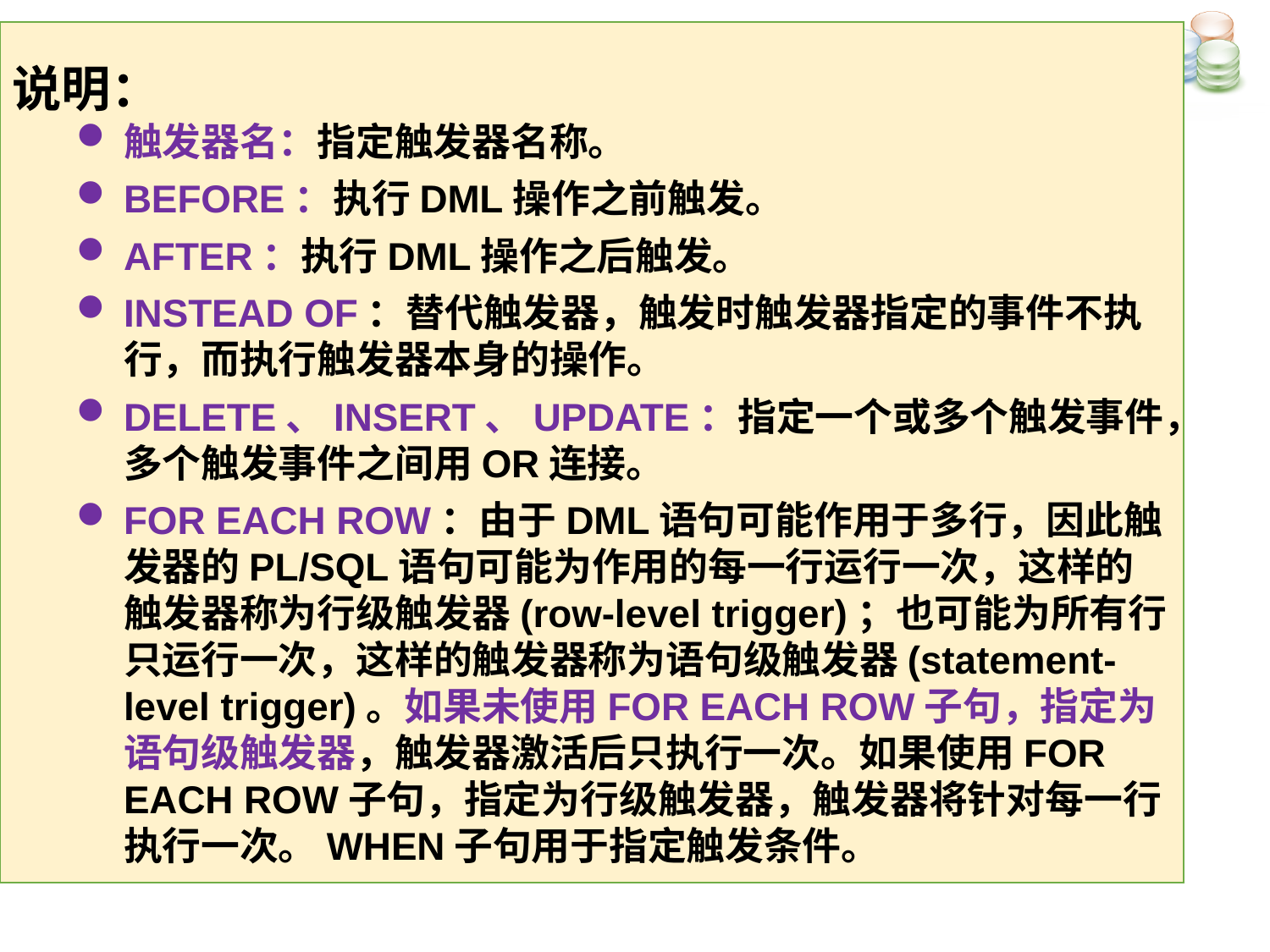

说明：
触发器名：指定触发器名称。
BEFORE：执行DML操作之前触发。
AFTER：执行DML操作之后触发。
INSTEAD OF：替代触发器，触发时触发器指定的事件不执行，而执行触发器本身的操作。
DELETE、INSERT、UPDATE：指定一个或多个触发事件，多个触发事件之间用OR连接。
FOR EACH ROW：由于DML语句可能作用于多行，因此触发器的PL/SQL语句可能为作用的每一行运行一次，这样的触发器称为行级触发器(row-level trigger)；也可能为所有行只运行一次，这样的触发器称为语句级触发器(statement-level trigger)。如果未使用FOR EACH ROW子句，指定为语句级触发器，触发器激活后只执行一次。如果使用FOR EACH ROW子句，指定为行级触发器，触发器将针对每一行执行一次。WHEN子句用于指定触发条件。
41